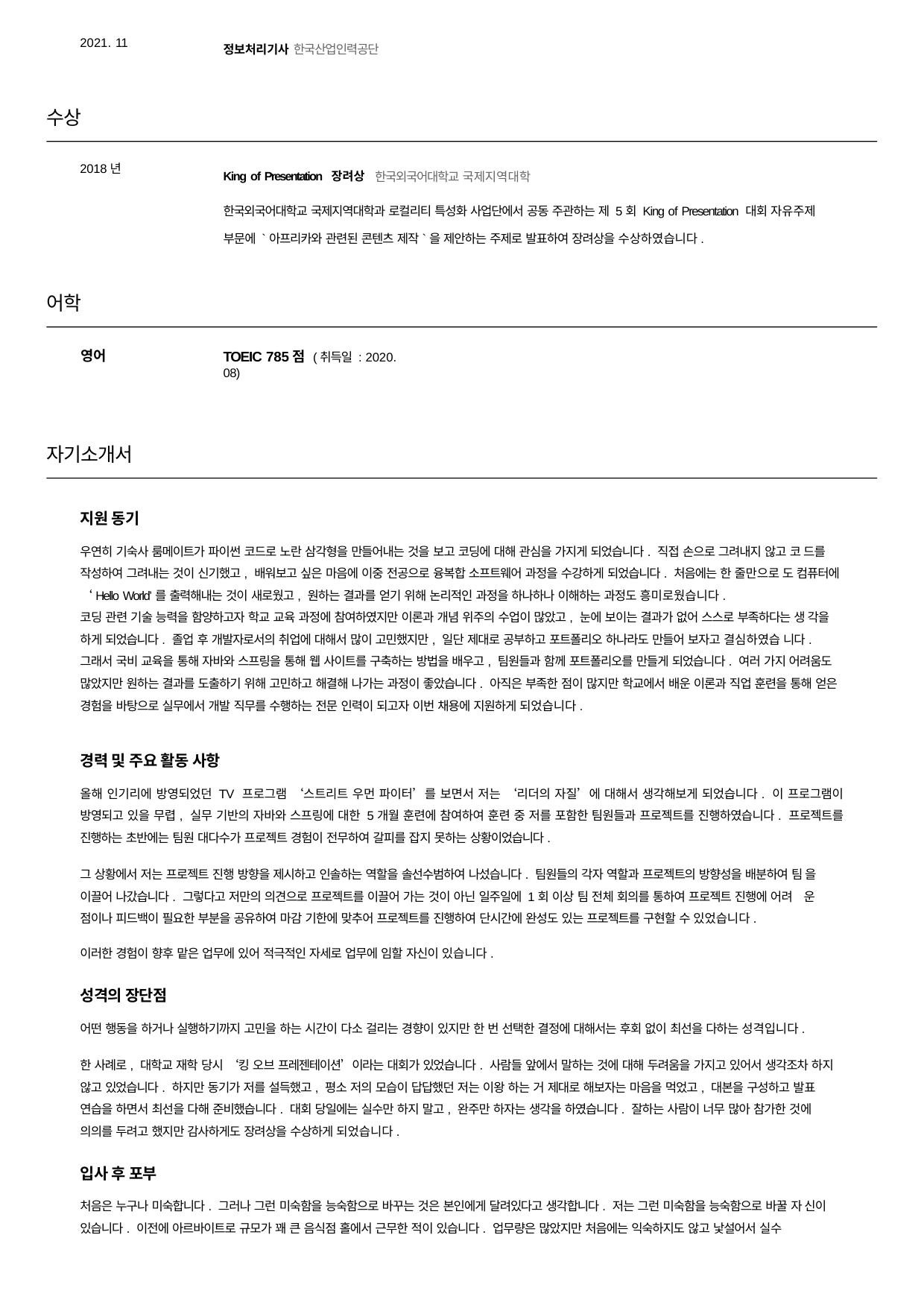

정보처리기사 한국산업인력공단
2021. 11
수상

King of Presentation 장려상 한국외국어대학교 국제지역대학
한국외국어대학교 국제지역대학과 로컬리티 특성화 사업단에서 공동 주관하는 제 5회 King of Presentation 대회 자유주제 부문에 `아프리카와 관련된 콘텐츠 제작`을 제안하는 주제로 발표하여 장려상을 수상하였습니다.
2018년
어학

영어
TOEIC 785점 (취득일 : 2020. 08)
자기소개서

지원 동기
우연히 기숙사 룸메이트가 파이썬 코드로 노란 삼각형을 만들어내는 것을 보고 코딩에 대해 관심을 가지게 되었습니다. 직접 손으로 그려내지 않고 코 드를 작성하여 그려내는 것이 신기했고, 배워보고 싶은 마음에 이중 전공으로 융복합 소프트웨어 과정을 수강하게 되었습니다. 처음에는 한 줄만으로 도 컴퓨터에 ‘Hello World’를 출력해내는 것이 새로웠고, 원하는 결과를 얻기 위해 논리적인 과정을 하나하나 이해하는 과정도 흥미로웠습니다.
코딩 관련 기술 능력을 함양하고자 학교 교육 과정에 참여하였지만 이론과 개념 위주의 수업이 많았고, 눈에 보이는 결과가 없어 스스로 부족하다는 생 각을 하게 되었습니다. 졸업 후 개발자로서의 취업에 대해서 많이 고민했지만, 일단 제대로 공부하고 포트폴리오 하나라도 만들어 보자고 결심하였습 니다. 그래서 국비 교육을 통해 자바와 스프링을 통해 웹 사이트를 구축하는 방법을 배우고, 팀원들과 함께 포트폴리오를 만들게 되었습니다. 여러 가지 어려움도 많았지만 원하는 결과를 도출하기 위해 고민하고 해결해 나가는 과정이 좋았습니다. 아직은 부족한 점이 많지만 학교에서 배운 이론과 직업 훈련을 통해 얻은 경험을 바탕으로 실무에서 개발 직무를 수행하는 전문 인력이 되고자 이번 채용에 지원하게 되었습니다.
경력 및 주요 활동 사항
올해 인기리에 방영되었던 TV 프로그램 ‘스트리트 우먼 파이터’를 보면서 저는 ‘리더의 자질’에 대해서 생각해보게 되었습니다. 이 프로그램이 방영되고 있을 무렵, 실무 기반의 자바와 스프링에 대한 5개월 훈련에 참여하여 훈련 중 저를 포함한 팀원들과 프로젝트를 진행하였습니다. 프로젝트를 진행하는 초반에는 팀원 대다수가 프로젝트 경험이 전무하여 갈피를 잡지 못하는 상황이었습니다.

그 상황에서 저는 프로젝트 진행 방향을 제시하고 인솔하는 역할을 솔선수범하여 나섰습니다. 팀원들의 각자 역할과 프로젝트의 방향성을 배분하여 팀 을 이끌어 나갔습니다. 그렇다고 저만의 의견으로 프로젝트를 이끌어 가는 것이 아닌 일주일에 1회 이상 팀 전체 회의를 통하여 프로젝트 진행에 어려 운 점이나 피드백이 필요한 부분을 공유하여 마감 기한에 맞추어 프로젝트를 진행하여 단시간에 완성도 있는 프로젝트를 구현할 수 있었습니다.

이러한 경험이 향후 맡은 업무에 있어 적극적인 자세로 업무에 임할 자신이 있습니다.

성격의 장단점
어떤 행동을 하거나 실행하기까지 고민을 하는 시간이 다소 걸리는 경향이 있지만 한 번 선택한 결정에 대해서는 후회 없이 최선을 다하는 성격입니다.

한 사례로, 대학교 재학 당시 ‘킹 오브 프레젠테이션’이라는 대회가 있었습니다. 사람들 앞에서 말하는 것에 대해 두려움을 가지고 있어서 생각조차 하지 않고 있었습니다. 하지만 동기가 저를 설득했고, 평소 저의 모습이 답답했던 저는 이왕 하는 거 제대로 해보자는 마음을 먹었고, 대본을 구성하고 발표 연습을 하면서 최선을 다해 준비했습니다. 대회 당일에는 실수만 하지 말고, 완주만 하자는 생각을 하였습니다. 잘하는 사람이 너무 많아 참가한 것에 의의를 두려고 했지만 감사하게도 장려상을 수상하게 되었습니다.

입사 후 포부
처음은 누구나 미숙합니다. 그러나 그런 미숙함을 능숙함으로 바꾸는 것은 본인에게 달려있다고 생각합니다. 저는 그런 미숙함을 능숙함으로 바꿀 자 신이 있습니다. 이전에 아르바이트로 규모가 꽤 큰 음식점 홀에서 근무한 적이 있습니다. 업무량은 많았지만 처음에는 익숙하지도 않고 낯설어서 실수